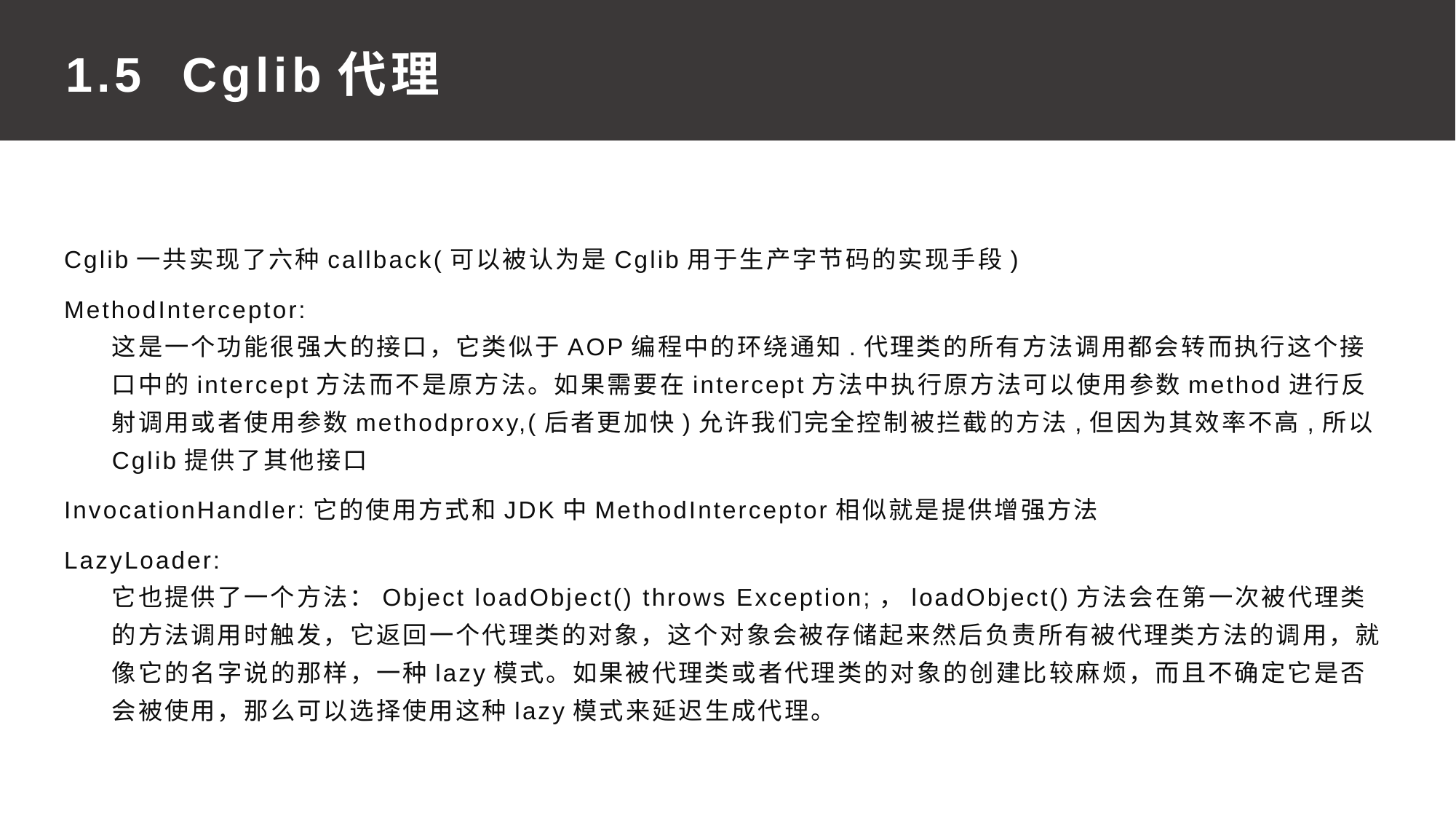

1.5  Cglib代理
Cglib一共实现了六种callback(可以被认为是Cglib用于生产字节码的实现手段)
MethodInterceptor:
这是一个功能很强大的接口，它类似于AOP编程中的环绕通知.代理类的所有方法调用都会转而执行这个接口中的intercept方法而不是原方法。如果需要在intercept方法中执行原方法可以使用参数method进行反射调用或者使用参数methodproxy,(后者更加快)允许我们完全控制被拦截的方法,但因为其效率不高,所以Cglib提供了其他接口
InvocationHandler:它的使用方式和JDK中MethodInterceptor相似就是提供增强方法
LazyLoader:
它也提供了一个方法：Object loadObject() throws Exception;，loadObject()方法会在第一次被代理类的方法调用时触发，它返回一个代理类的对象，这个对象会被存储起来然后负责所有被代理类方法的调用，就像它的名字说的那样，一种lazy模式。如果被代理类或者代理类的对象的创建比较麻烦，而且不确定它是否会被使用，那么可以选择使用这种lazy模式来延迟生成代理。